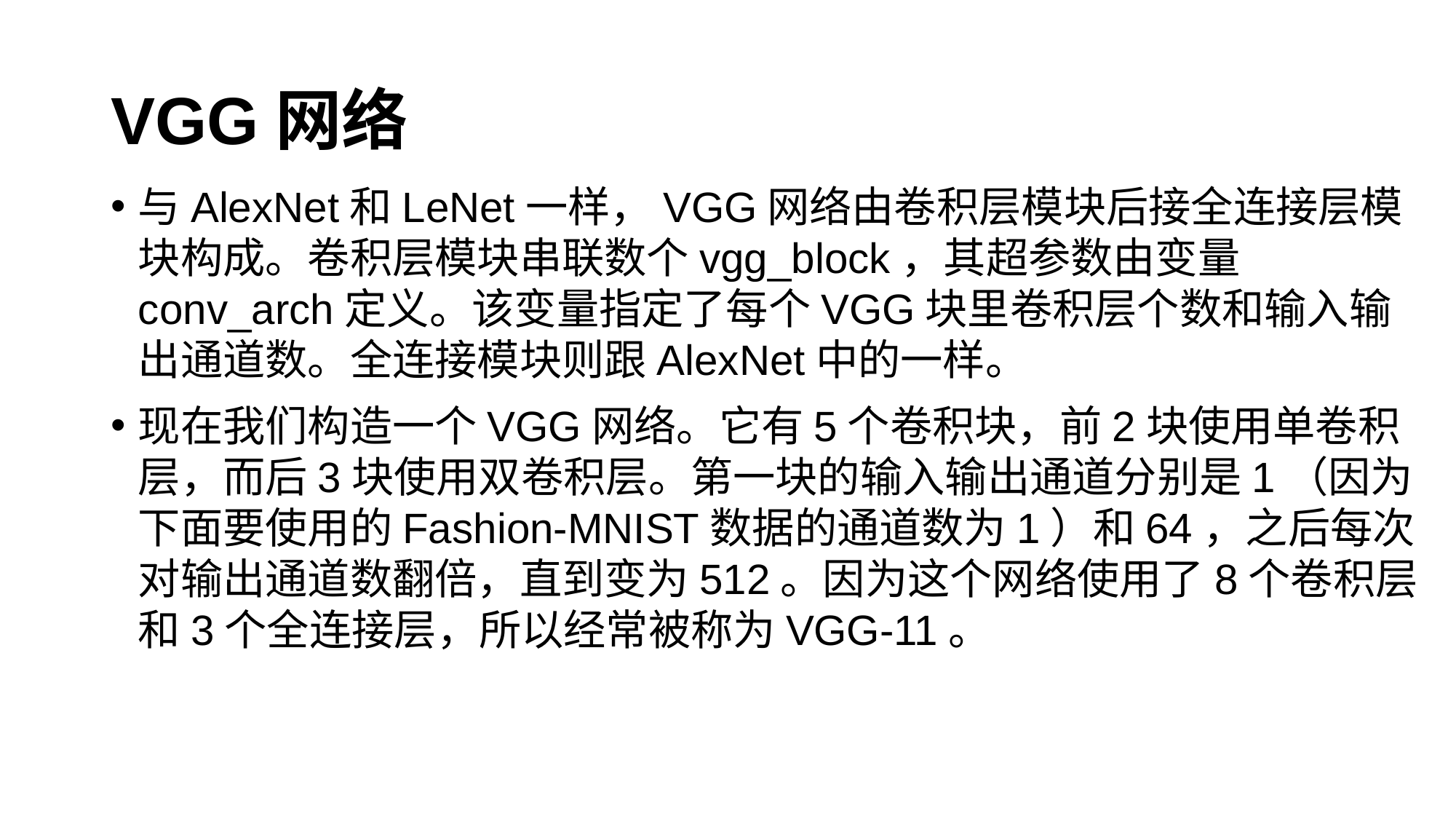

# VGG网络
与AlexNet和LeNet一样，VGG网络由卷积层模块后接全连接层模块构成。卷积层模块串联数个vgg_block，其超参数由变量conv_arch定义。该变量指定了每个VGG块里卷积层个数和输入输出通道数。全连接模块则跟AlexNet中的一样。
现在我们构造一个VGG网络。它有5个卷积块，前2块使用单卷积层，而后3块使用双卷积层。第一块的输入输出通道分别是1（因为下面要使用的Fashion-MNIST数据的通道数为1）和64，之后每次对输出通道数翻倍，直到变为512。因为这个网络使用了8个卷积层和3个全连接层，所以经常被称为VGG-11。